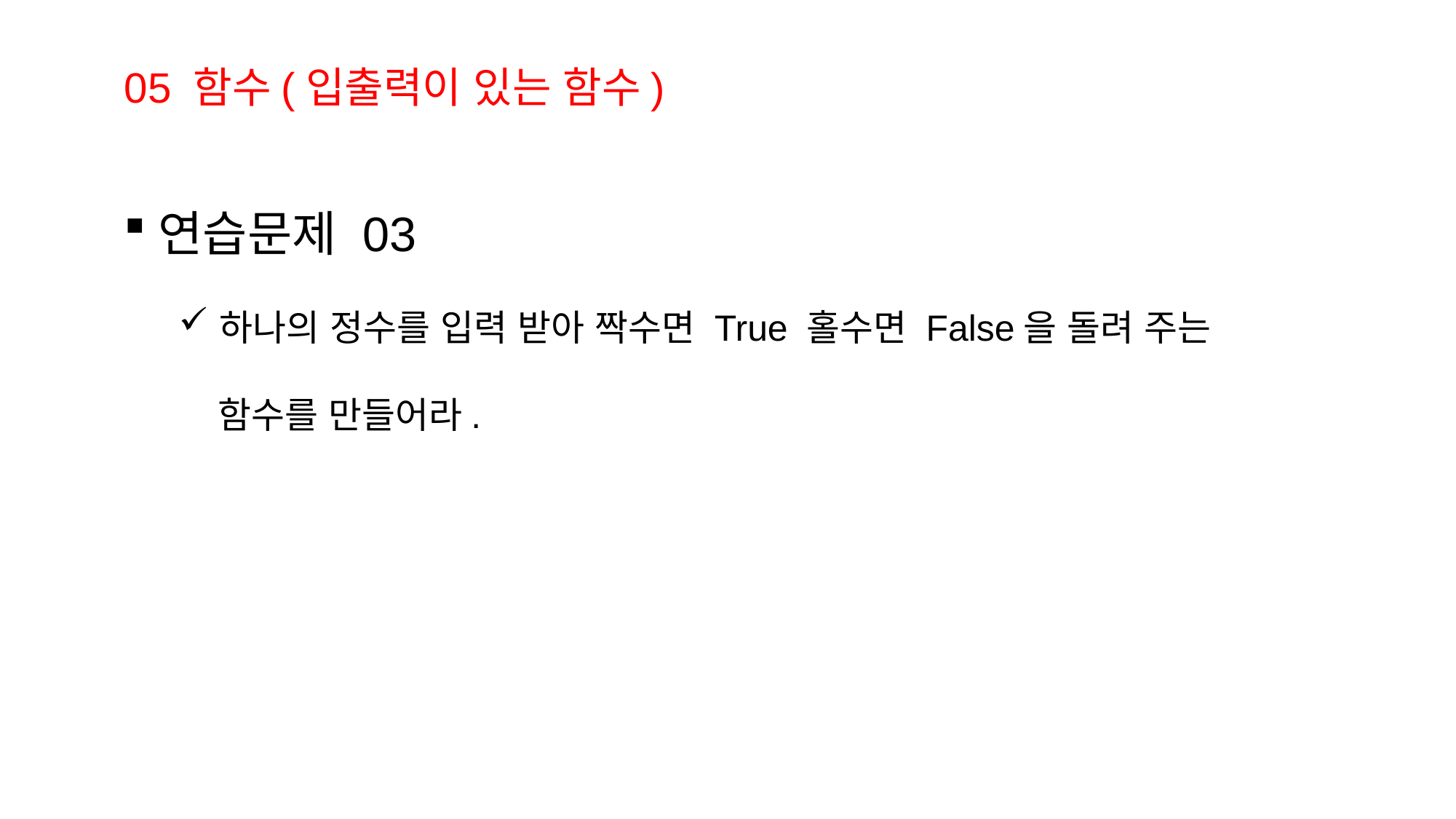

05 함수(입출력이 있는 함수)
연습문제 03
하나의 정수를 입력 받아 짝수면 True 홀수면 False을 돌려 주는
   함수를 만들어라.